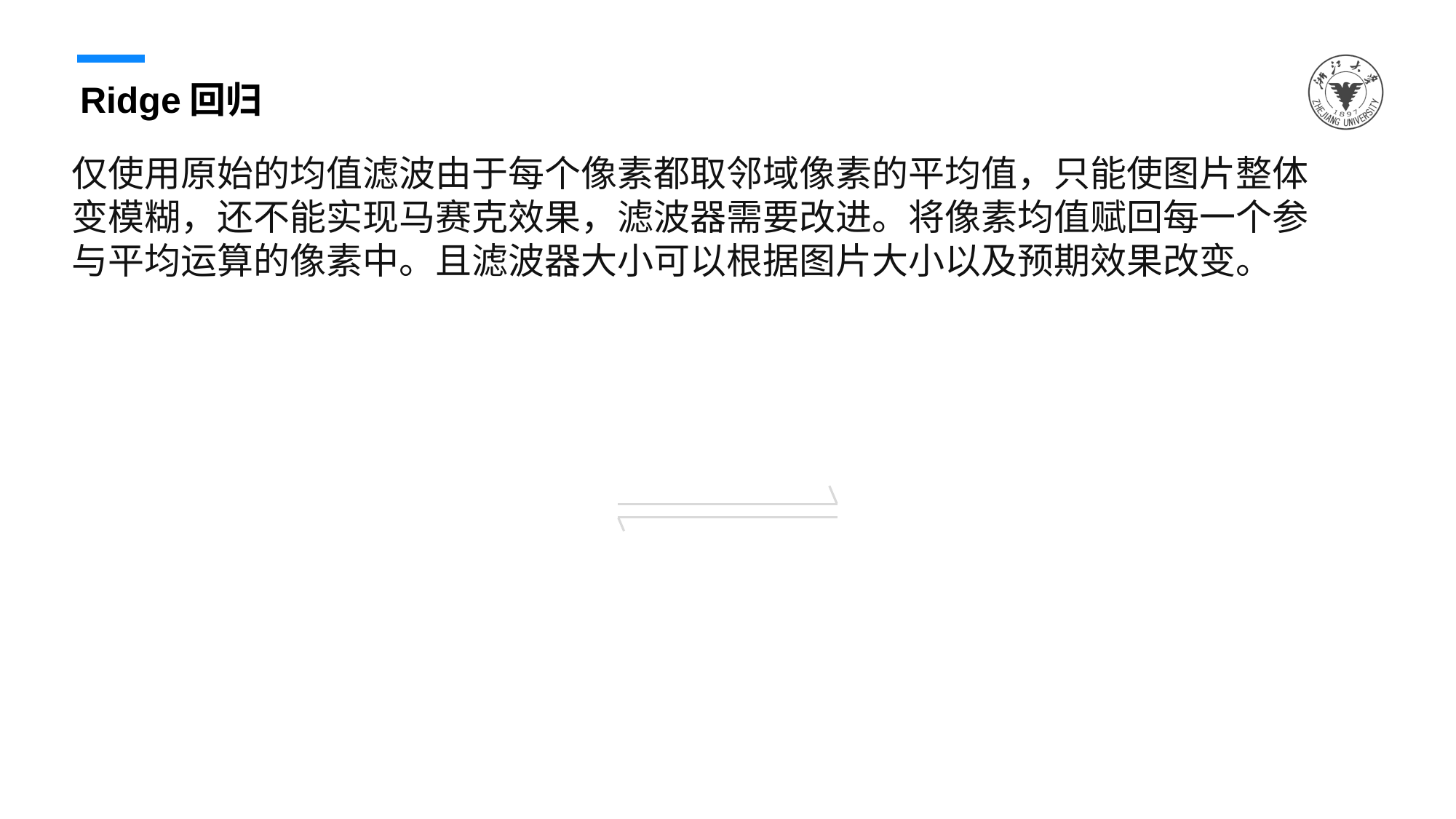

Ridge回归
仅使用原始的均值滤波由于每个像素都取邻域像素的平均值，只能使图片整体变模糊，还不能实现马赛克效果，滤波器需要改进。将像素均值赋回每一个参与平均运算的像素中。且滤波器大小可以根据图片大小以及预期效果改变。